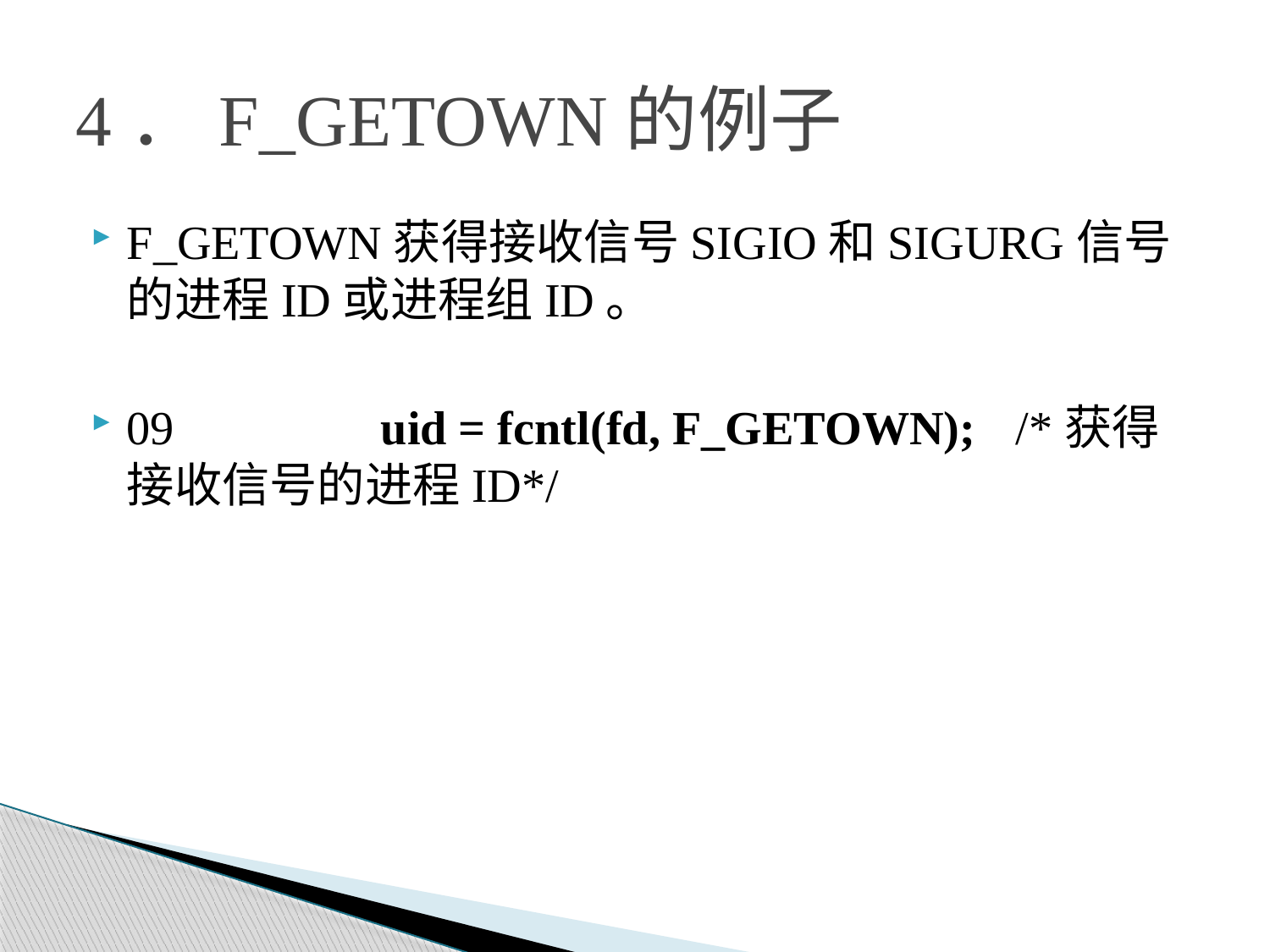

# 4．F_GETOWN的例子
F_GETOWN获得接收信号SIGIO和SIGURG信号的进程ID或进程组ID。

09		uid = fcntl(fd, F_GETOWN); 	/*获得接收信号的进程ID*/